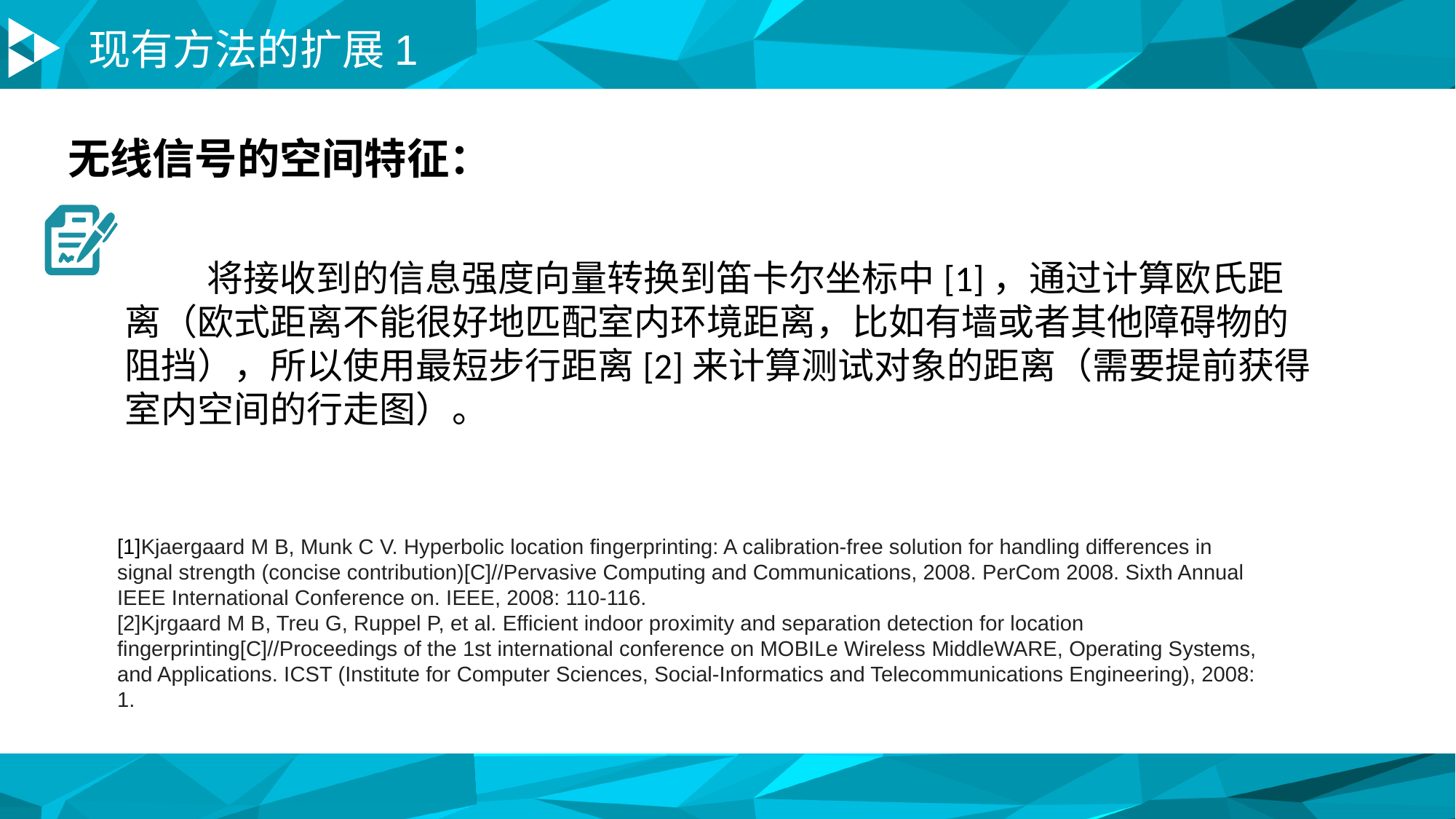

现有方法的扩展1
无线信号的空间特征：
2

         将接收到的信息强度向量转换到笛卡尔坐标中[1]，通过计算欧氏距离（欧式距离不能很好地匹配室内环境距离，比如有墙或者其他障碍物的阻挡），所以使用最短步行距离[2]来计算测试对象的距离（需要提前获得室内空间的行走图）。

[1]Kjaergaard M B, Munk C V. Hyperbolic location fingerprinting: A calibration-free solution for handling differences in signal strength (concise contribution)[C]//Pervasive Computing and Communications, 2008. PerCom 2008. Sixth Annual IEEE International Conference on. IEEE, 2008: 110-116.[2]Kjrgaard M B, Treu G, Ruppel P, et al. Efficient indoor proximity and separation detection for location fingerprinting[C]//Proceedings of the 1st international conference on MOBILe Wireless MiddleWARE, Operating Systems, and Applications. ICST (Institute for Computer Sciences, Social-Informatics and Telecommunications Engineering), 2008: 1.